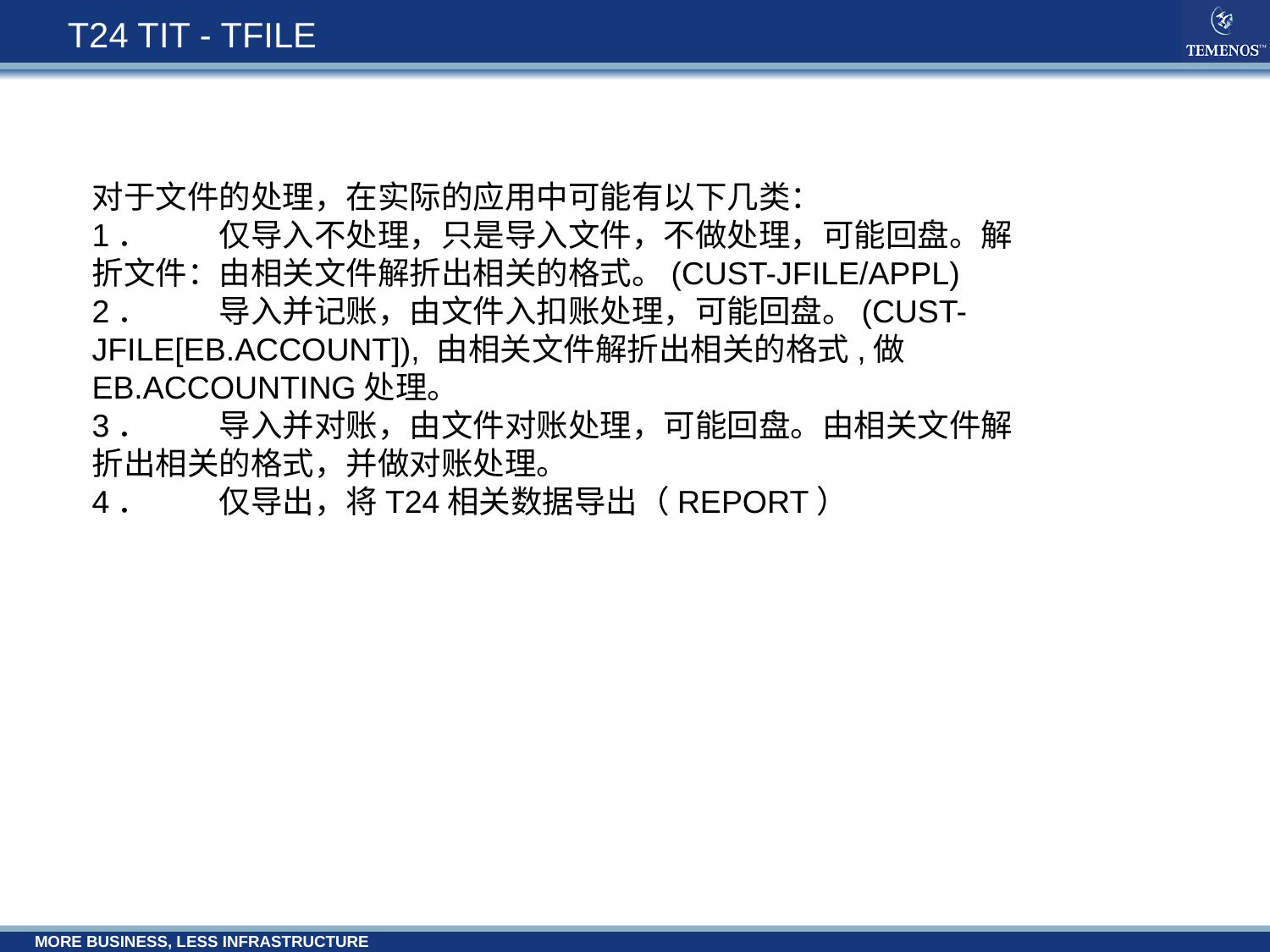

# T24 TIT - TFILE
对于文件的处理，在实际的应用中可能有以下几类：
1．	仅导入不处理，只是导入文件，不做处理，可能回盘。解折文件：由相关文件解折出相关的格式。(CUST-JFILE/APPL)
2．	导入并记账，由文件入扣账处理，可能回盘。(CUST-JFILE[EB.ACCOUNT]), 由相关文件解折出相关的格式,做EB.ACCOUNTING处理。
3．	导入并对账，由文件对账处理，可能回盘。由相关文件解折出相关的格式，并做对账处理。
4．	仅导出，将T24相关数据导出（REPORT）